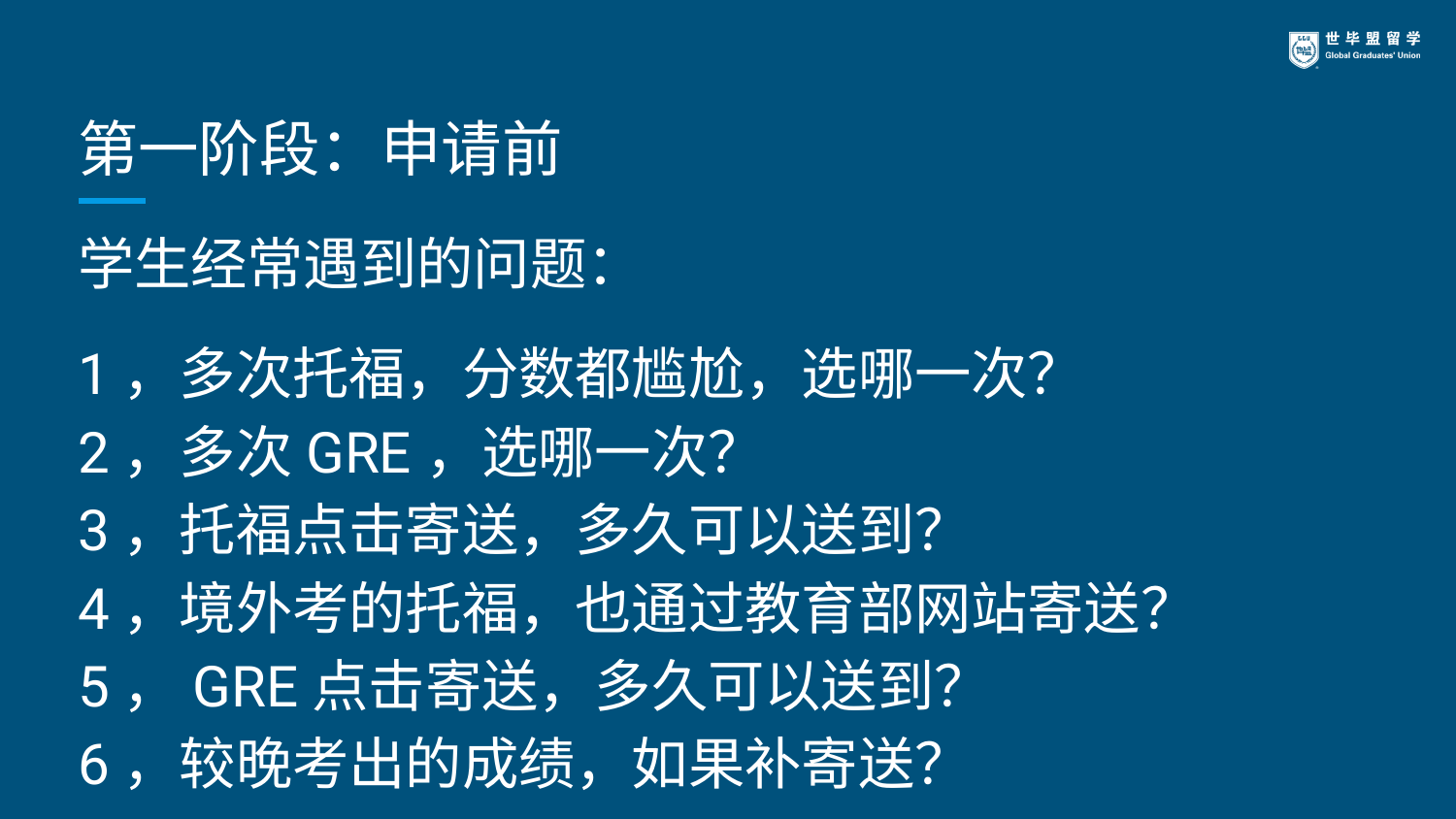

# 第一阶段：申请前
学生经常遇到的问题：
1，多次托福，分数都尴尬，选哪一次？
2，多次GRE，选哪一次？
3，托福点击寄送，多久可以送到？
4，境外考的托福，也通过教育部网站寄送？
5，GRE点击寄送，多久可以送到？
6，较晚考出的成绩，如果补寄送？